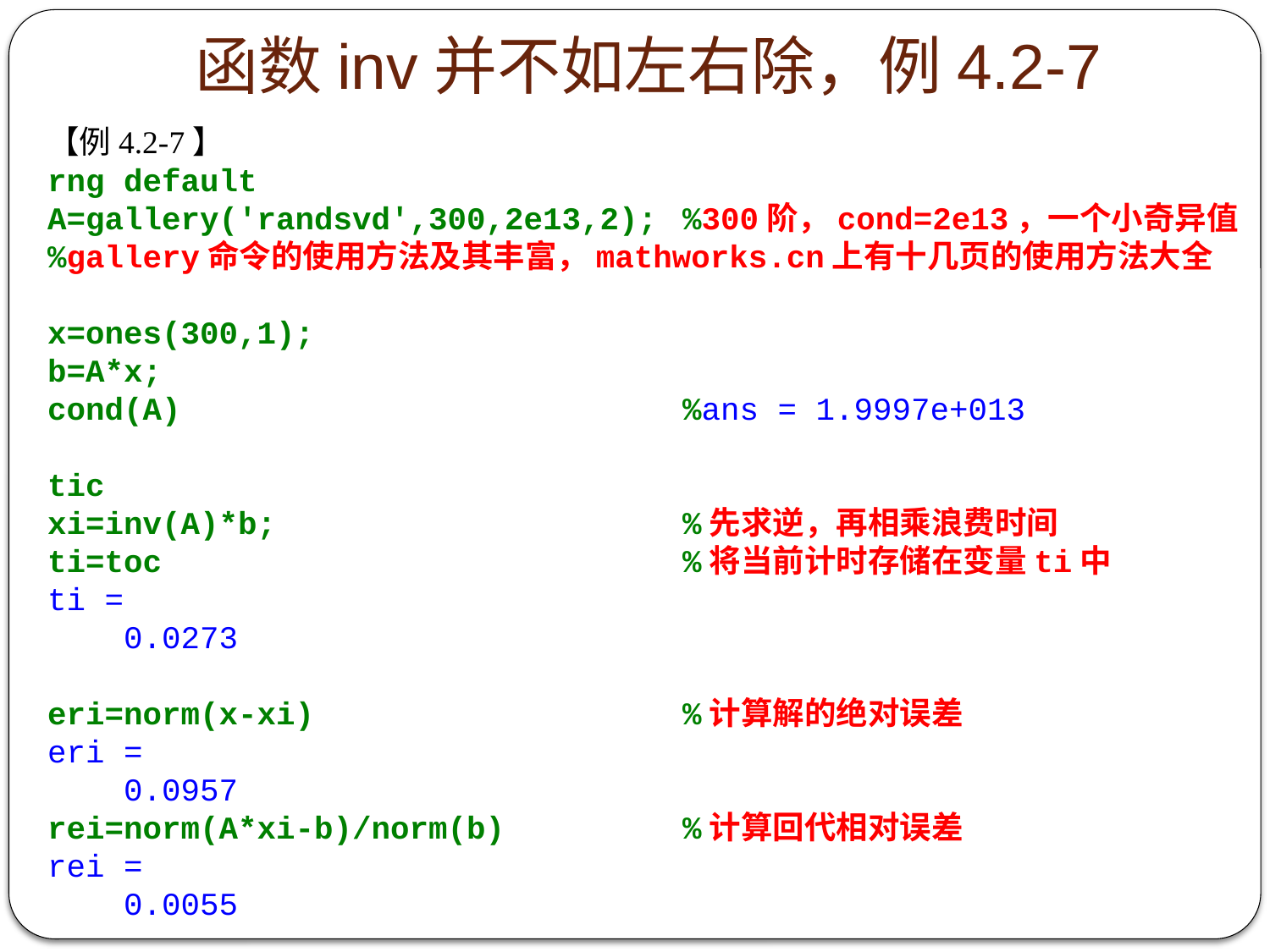

# 函数inv并不如左右除，例4.2-7
【例4.2-7】
rng default
A=gallery('randsvd',300,2e13,2);	%300阶，cond=2e13，一个小奇异值
%gallery命令的使用方法及其丰富，mathworks.cn上有十几页的使用方法大全

x=ones(300,1);
b=A*x;
cond(A)				%ans = 1.9997e+013

tic
xi=inv(A)*b;				%先求逆，再相乘浪费时间
ti=toc					%将当前计时存储在变量ti中
ti =
    0.0273

eri=norm(x-xi)			%计算解的绝对误差
eri =
    0.0957
rei=norm(A*xi-b)/norm(b)		%计算回代相对误差
rei =
    0.0055